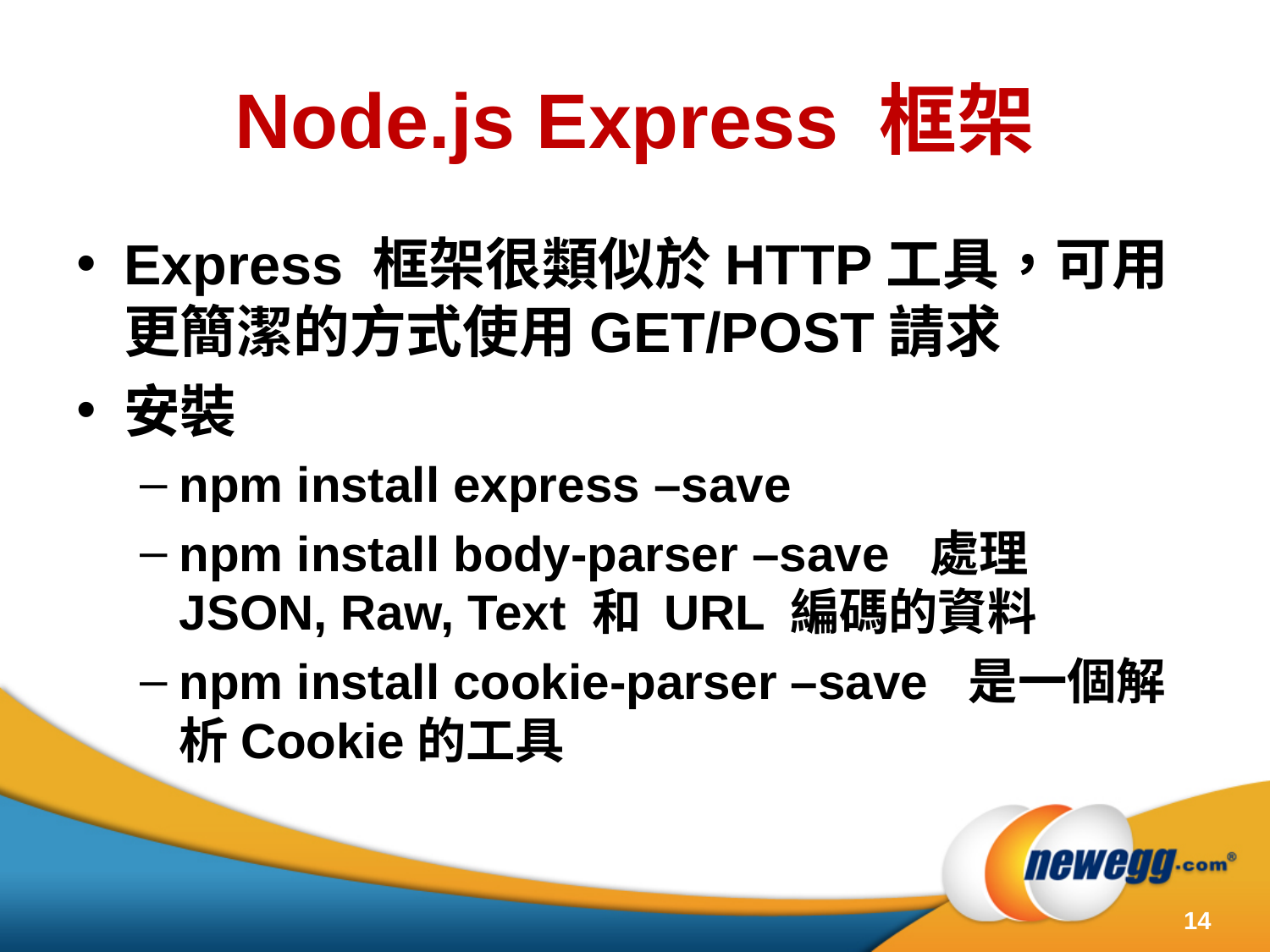

# Node.js Express 框架
Express 框架很類似於HTTP工具，可用更簡潔的方式使用GET/POST請求
安裝
npm install express –save
npm install body-parser –save  處理 JSON, Raw, Text 和 URL 編碼的資料
npm install cookie-parser –save  是一個解析Cookie的工具